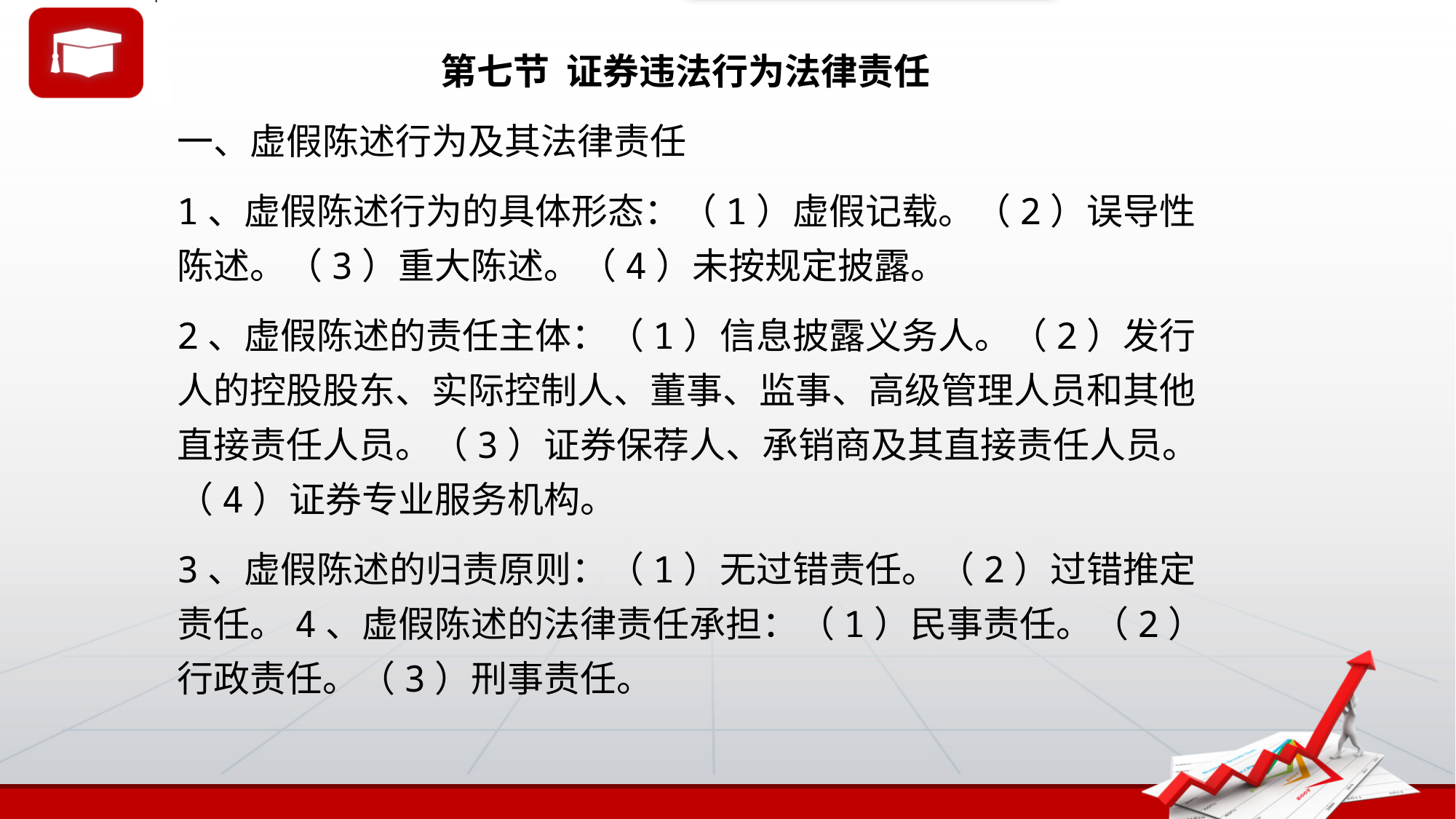

# 第七节  证券违法行为法律责任
一、虚假陈述行为及其法律责任
1、虚假陈述行为的具体形态：（1）虚假记载。（2）误导性陈述。（3）重大陈述。（4）未按规定披露。
2、虚假陈述的责任主体：（1）信息披露义务人。（2）发行人的控股股东、实际控制人、董事、监事、高级管理人员和其他 直接责任人员。（3）证券保荐人、承销商及其直接责任人员。（4）证券专业服务机构。
3、虚假陈述的归责原则：（1）无过错责任。（2）过错推定责任。4、虚假陈述的法律责任承担：（1）民事责任。（2）行政责任。（3）刑事责任。